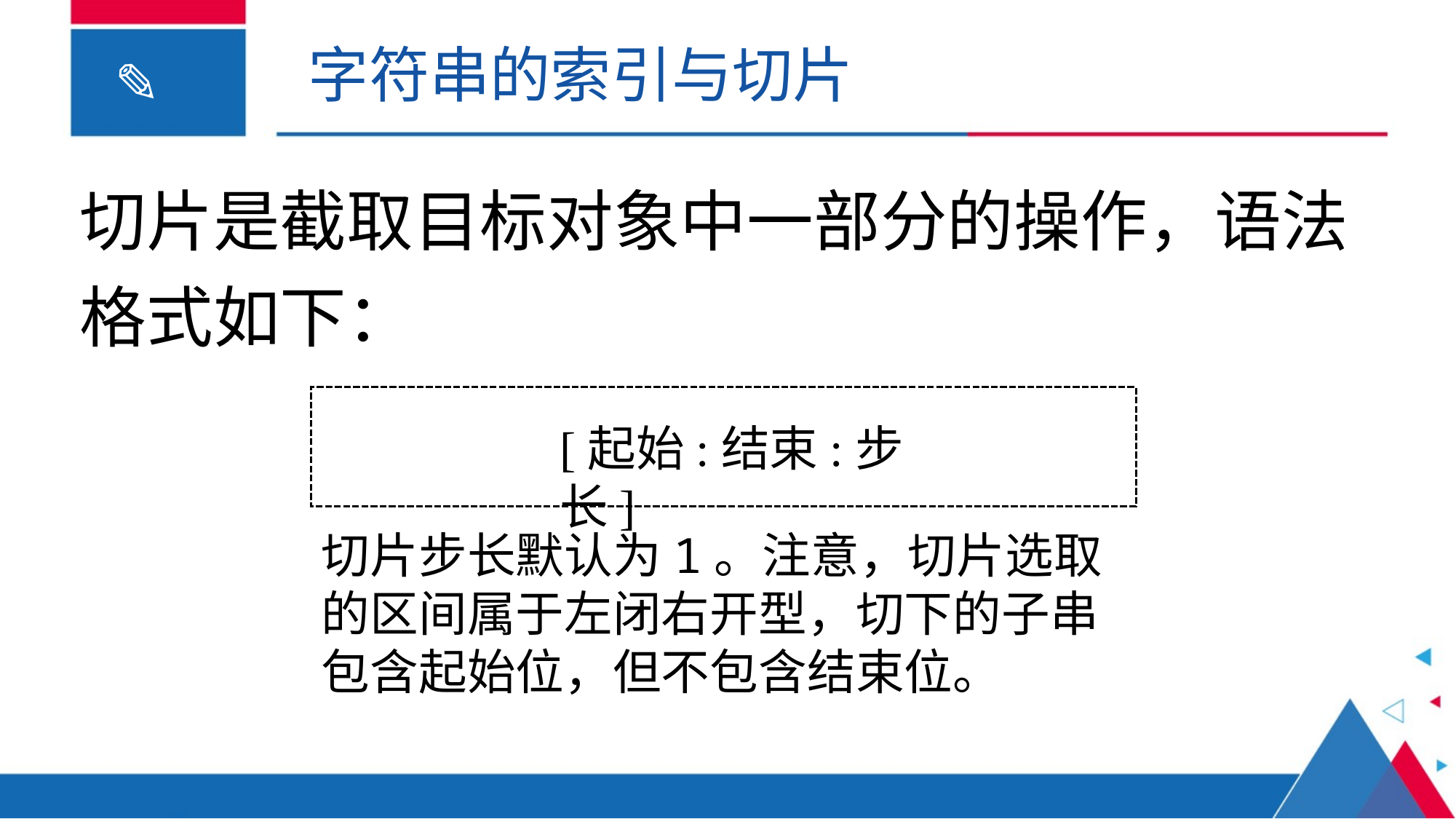

字符串的索引与切片
切片是截取目标对象中一部分的操作，语法格式如下：

[起始:结束:步长]
切片步长默认为1。注意，切片选取的区间属于左闭右开型，切下的子串包含起始位，但不包含结束位。